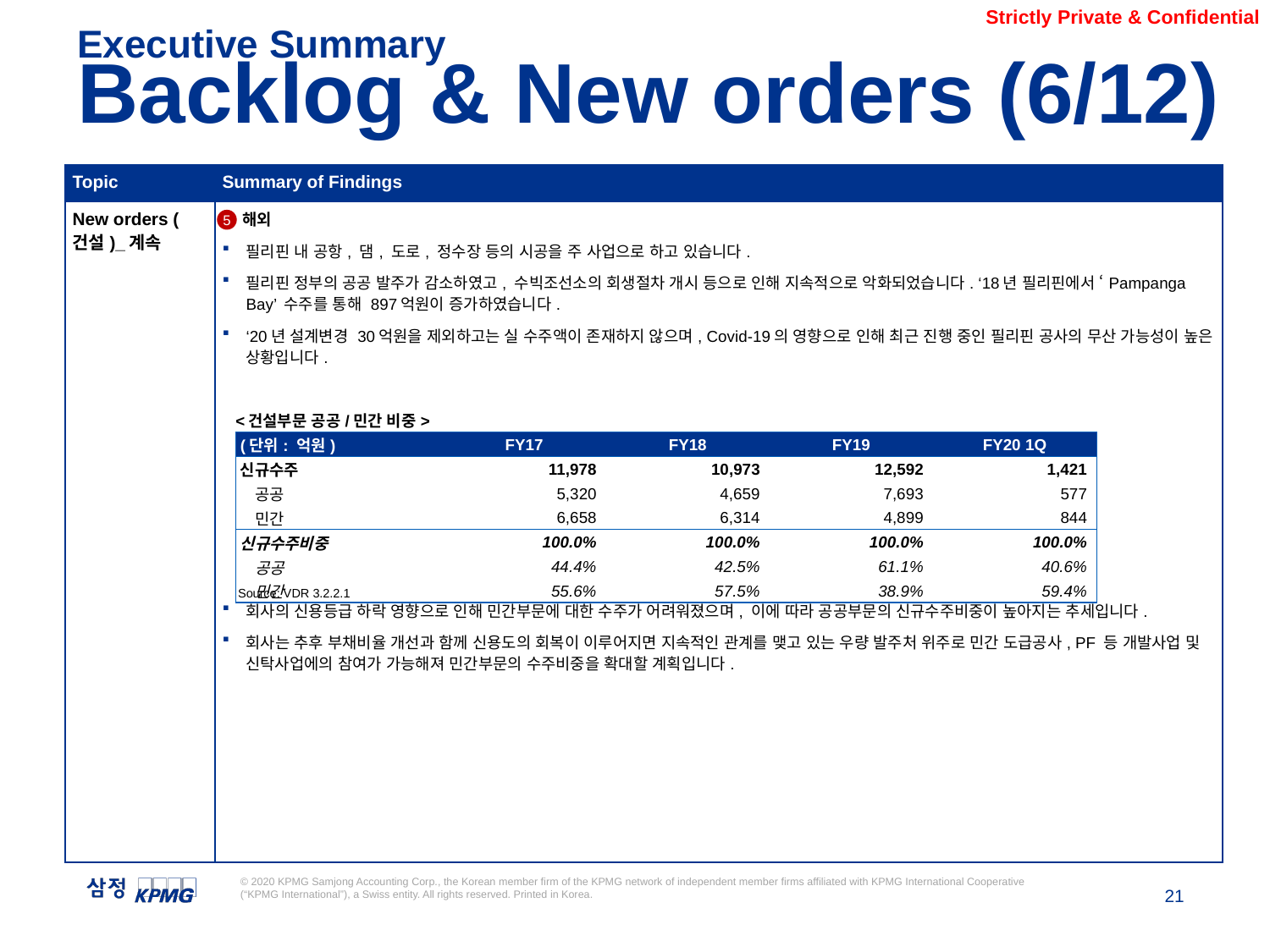

Executive Summary
Backlog & New orders (6/12)
| Topic | Summary of Findings |
| --- | --- |
| New orders (건설)\_계속 | 해외 필리핀 내 공항, 댐, 도로, 정수장 등의 시공을 주 사업으로 하고 있습니다. 필리핀 정부의 공공 발주가 감소하였고, 수빅조선소의 회생절차 개시 등으로 인해 지속적으로 악화되었습니다. ‘18년 필리핀에서 ‘Pampanga Bay’ 수주를 통해 897억원이 증가하였습니다. ‘20년 설계변경 30억원을 제외하고는 실 수주액이 존재하지 않으며, Covid-19의 영향으로 인해 최근 진행 중인 필리핀 공사의 무산 가능성이 높은 상황입니다. <건설부문 공공/민간 비중> 회사의 신용등급 하락 영향으로 인해 민간부문에 대한 수주가 어려워졌으며, 이에 따라 공공부문의 신규수주비중이 높아지는 추세입니다. 회사는 추후 부채비율 개선과 함께 신용도의 회복이 이루어지면 지속적인 관계를 맺고 있는 우량 발주처 위주로 민간 도급공사, PF 등 개발사업 및 신탁사업에의 참여가 가능해져 민간부문의 수주비중을 확대할 계획입니다. |
5
| (단위: 억원) | FY17 | FY18 | FY19 | FY20 1Q |
| --- | --- | --- | --- | --- |
| 신규수주 | 11,978 | 10,973 | 12,592 | 1,421 |
| 공공 | 5,320 | 4,659 | 7,693 | 577 |
| 민간 | 6,658 | 6,314 | 4,899 | 844 |
| 신규수주비중 | 100.0% | 100.0% | 100.0% | 100.0% |
| 공공 | 44.4% | 42.5% | 61.1% | 40.6% |
| 민간 | 55.6% | 57.5% | 38.9% | 59.4% |
Source: VDR 3.2.2.1